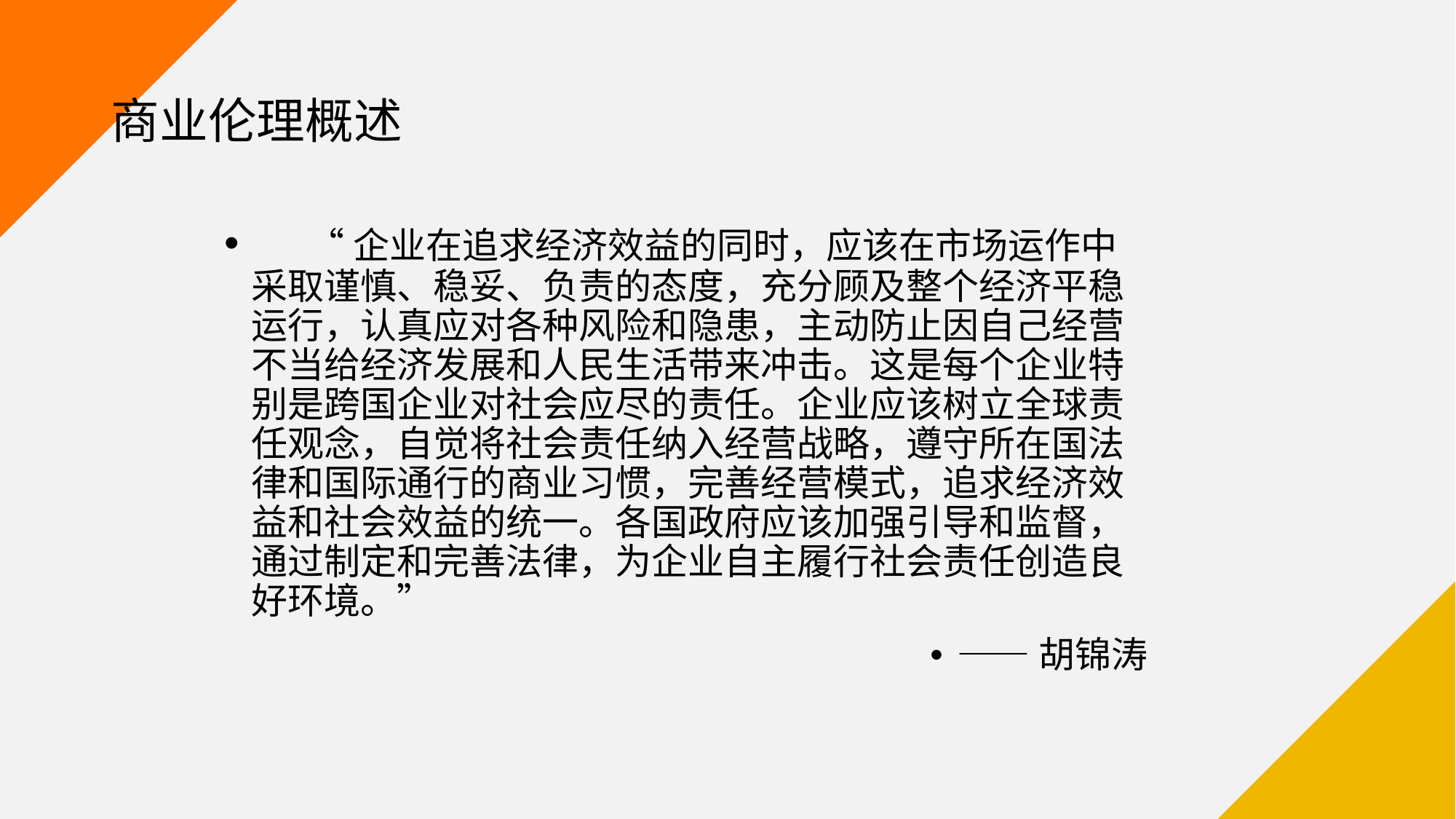

# 商业伦理概述
      “企业在追求经济效益的同时，应该在市场运作中采取谨慎、稳妥、负责的态度，充分顾及整个经济平稳运行，认真应对各种风险和隐患，主动防止因自己经营不当给经济发展和人民生活带来冲击。这是每个企业特别是跨国企业对社会应尽的责任。企业应该树立全球责任观念，自觉将社会责任纳入经营战略，遵守所在国法律和国际通行的商业习惯，完善经营模式，追求经济效益和社会效益的统一。各国政府应该加强引导和监督，通过制定和完善法律，为企业自主履行社会责任创造良好环境。”
——胡锦涛